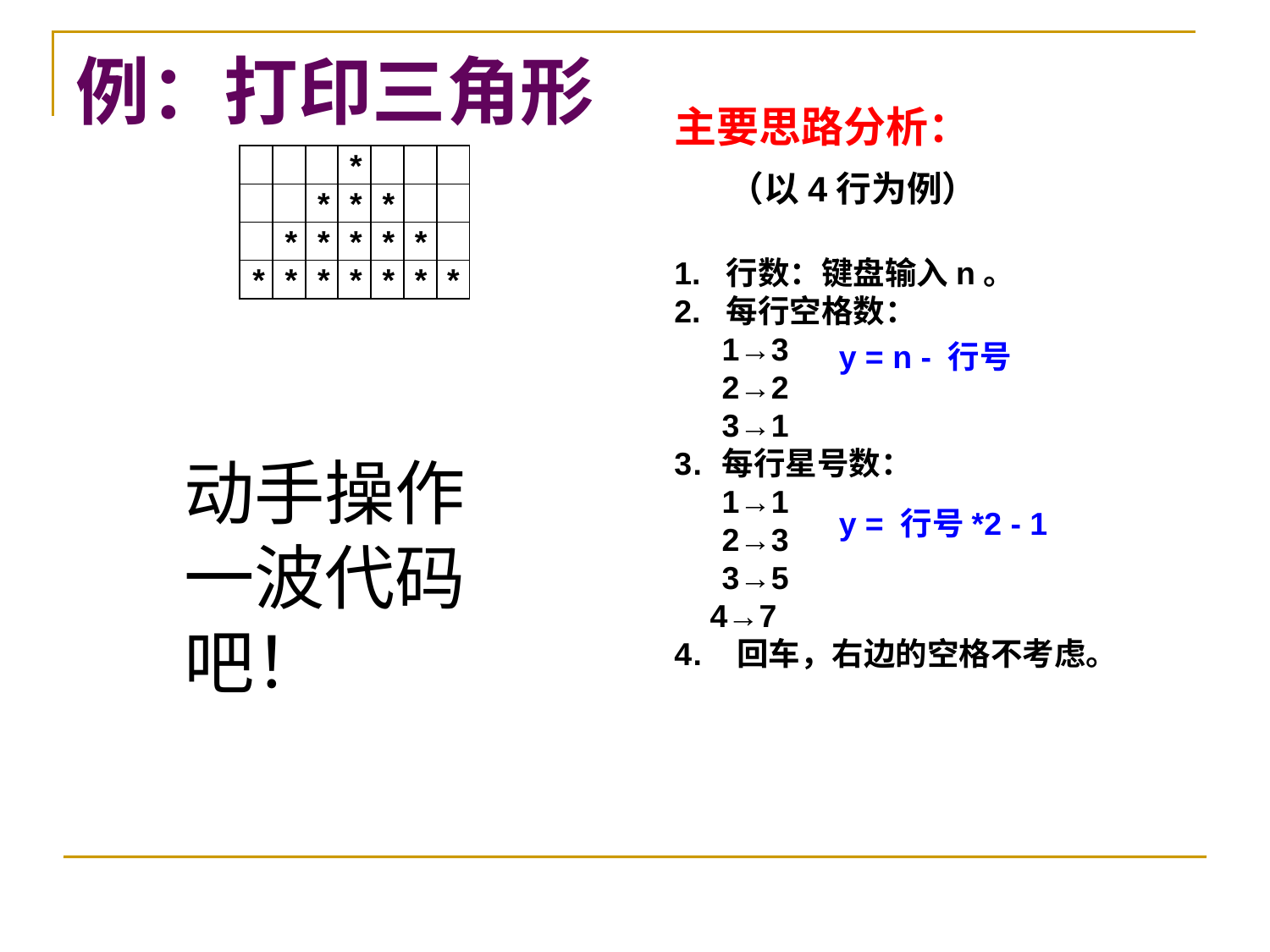

# 例：打印三角形
主要思路分析：

1.  行数：键盘输入n。
2.  每行空格数：
	1→3
	2→2
	3→1
每行星号数：
	1→1
	2→3
	3→5
    4→7
 回车，右边的空格不考虑。
|  |  |  |  |  |  |  |
| --- | --- | --- | --- | --- | --- | --- |
|  |  |  |  |  |  |  |
|  |  |  |  |  |  |  |
|  |  |  |  |  |  |  |
|  |  |  | \* |  |  |  |
| --- | --- | --- | --- | --- | --- | --- |
|  |  | \* | \* | \* |  |  |
|  | \* | \* | \* | \* | \* |  |
| \* | \* | \* | \* | \* | \* | \* |
（以4行为例）
y = n - 行号
动手操作一波代码吧！
y = 行号*2 - 1